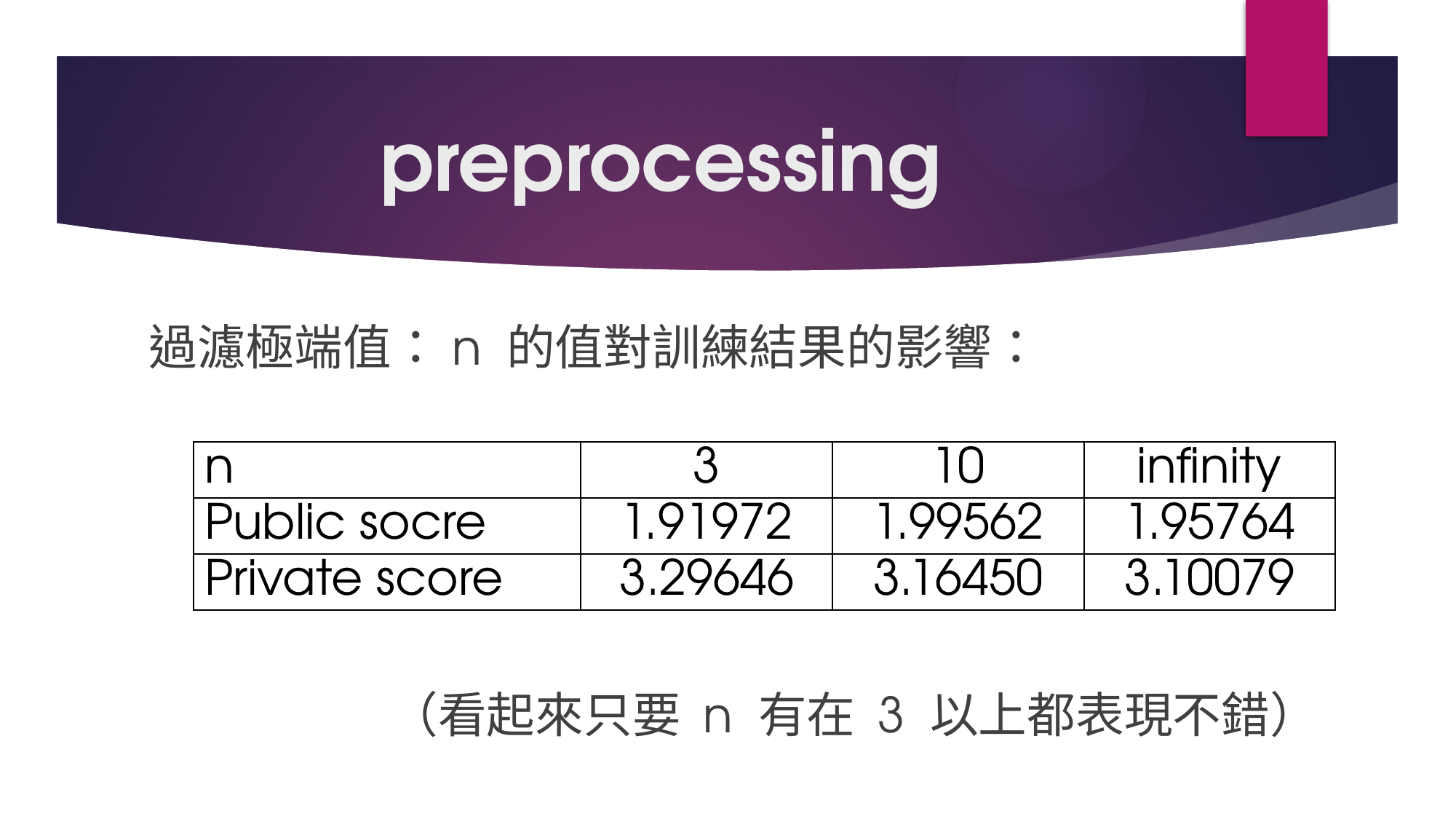

# preprocessing
過濾極端值：n 的值對訓練結果的影響：

                     （看起來只要 n 有在 3 以上都表現不錯）
| n | 3 | 10 | infinity |
| --- | --- | --- | --- |
| Public socre | 1.91972 | 1.99562 | 1.95764 |
| Private score | 3.29646 | 3.16450 | 3.10079 |